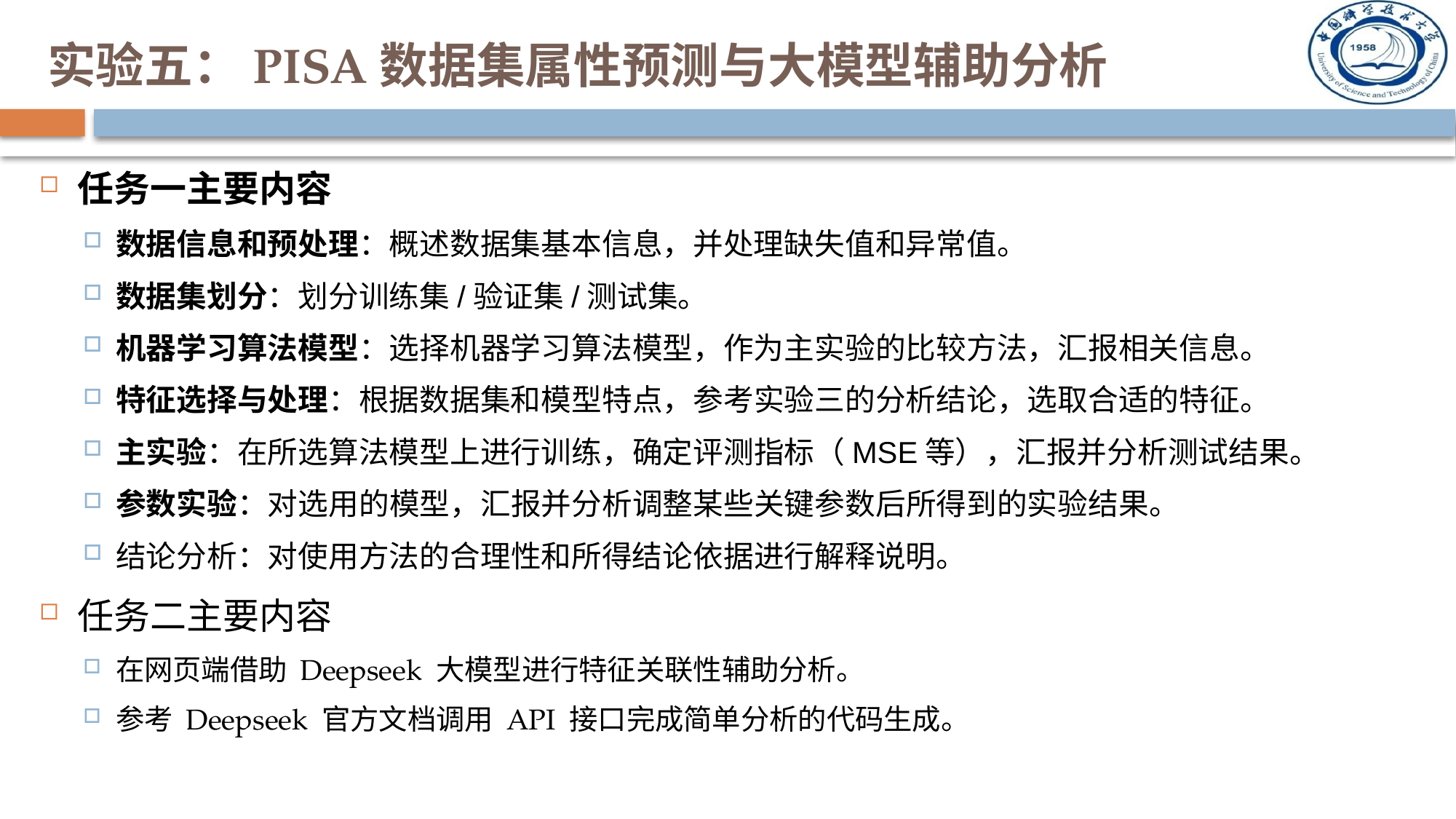

# 实验五：PISA数据集属性预测与大模型辅助分析
任务一主要内容
数据信息和预处理：概述数据集基本信息，并处理缺失值和异常值。
数据集划分：划分训练集/验证集/测试集。
机器学习算法模型：选择机器学习算法模型，作为主实验的比较方法，汇报相关信息。
特征选择与处理：根据数据集和模型特点，参考实验三的分析结论，选取合适的特征。
主实验：在所选算法模型上进行训练，确定评测指标（MSE等），汇报并分析测试结果。
参数实验：对选用的模型，汇报并分析调整某些关键参数后所得到的实验结果。
结论分析：对使用方法的合理性和所得结论依据进行解释说明。
任务二主要内容
在网页端借助 Deepseek 大模型进行特征关联性辅助分析。
参考 Deepseek 官方文档调用 API 接口完成简单分析的代码生成。